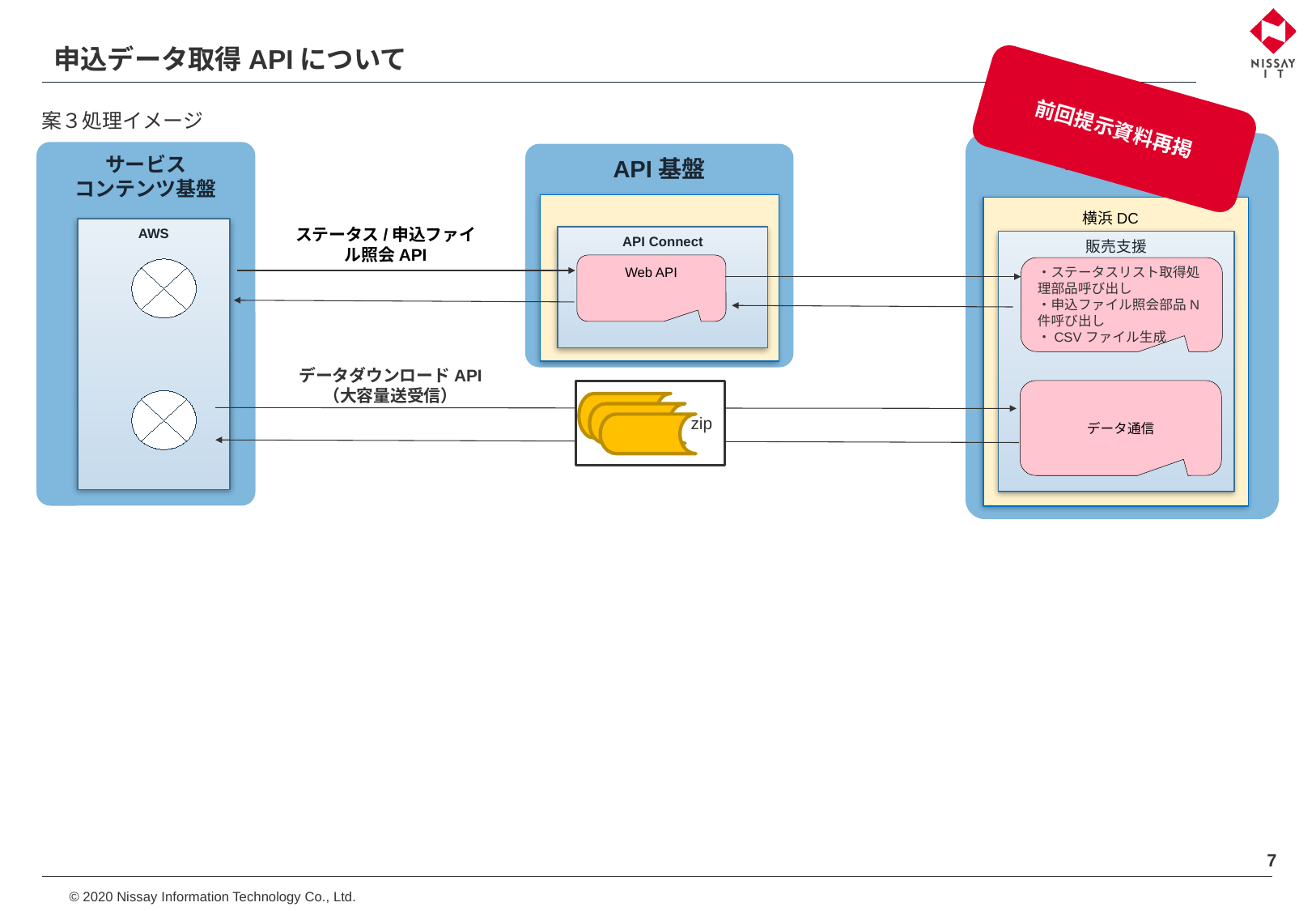

# 申込データ取得APIについて
前回提示資料再掲
案３処理イメージ
基幹系基盤
サービス
コンテンツ基盤
API基盤

横浜DC
AWS
ステータス/申込ファイル照会API
API Connect
販売支援
Web API
・ステータスリスト取得処理部品呼び出し
・申込ファイル照会部品N件呼び出し
・CSVファイル生成

データダウンロードAPI
（大容量送受信）
データ通信
zip

7